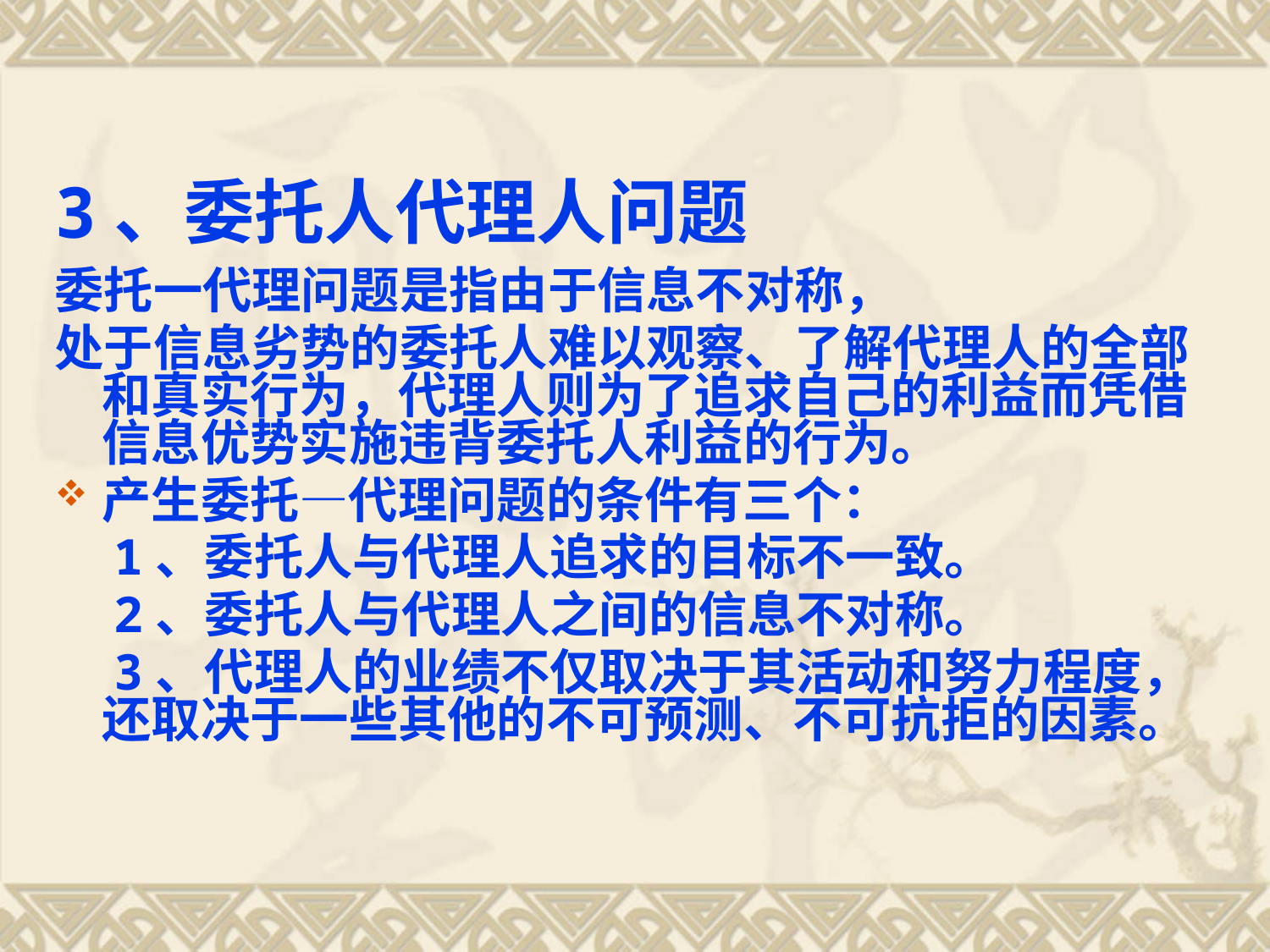

# 3、委托人代理人问题
委托一代理问题是指由于信息不对称，
处于信息劣势的委托人难以观察、了解代理人的全部和真实行为，代理人则为了追求自己的利益而凭借信息优势实施违背委托人利益的行为。
产生委托—代理问题的条件有三个：
  1、委托人与代理人追求的目标不一致。
  2、委托人与代理人之间的信息不对称。
  3、代理人的业绩不仅取决于其活动和努力程度，还取决于一些其他的不可预测、不可抗拒的因素。